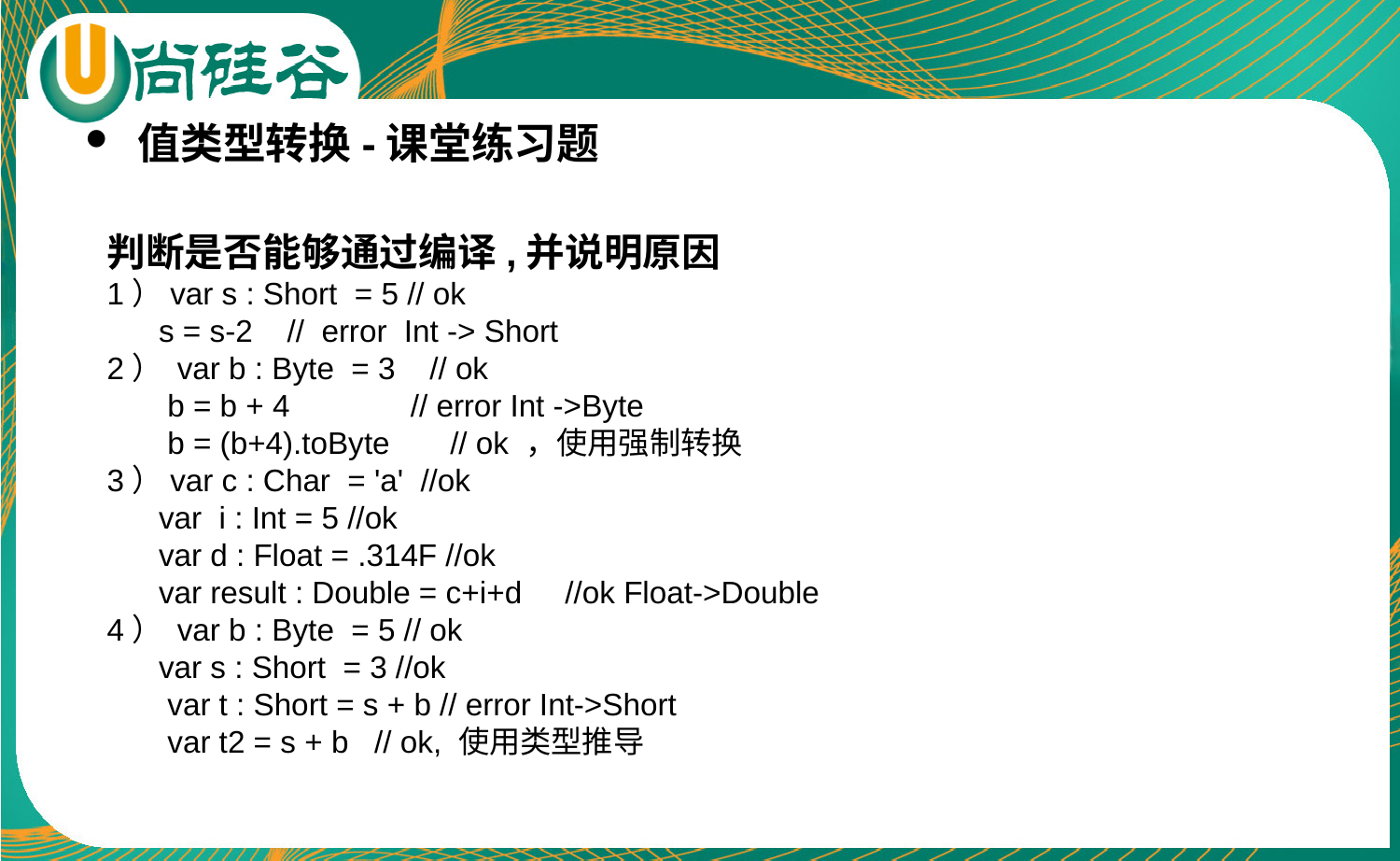

值类型转换-课堂练习题

判断是否能够通过编译,并说明原因
1）var s : Short  = 5 // ok
      s = s-2    //  error  Int -> Short
2） var b : Byte  = 3    // ok
       b = b + 4              // error Int ->Byte
       b = (b+4).toByte       // ok ，使用强制转换
3）var c : Char  = 'a'  //ok
      var  i : Int = 5 //ok
      var d : Float = .314F //ok
      var result : Double = c+i+d     //ok Float->Double
4） var b : Byte  = 5 // ok
      var s : Short  = 3 //ok
       var t : Short = s + b // error Int->Short
       var t2 = s + b   // ok, 使用类型推导